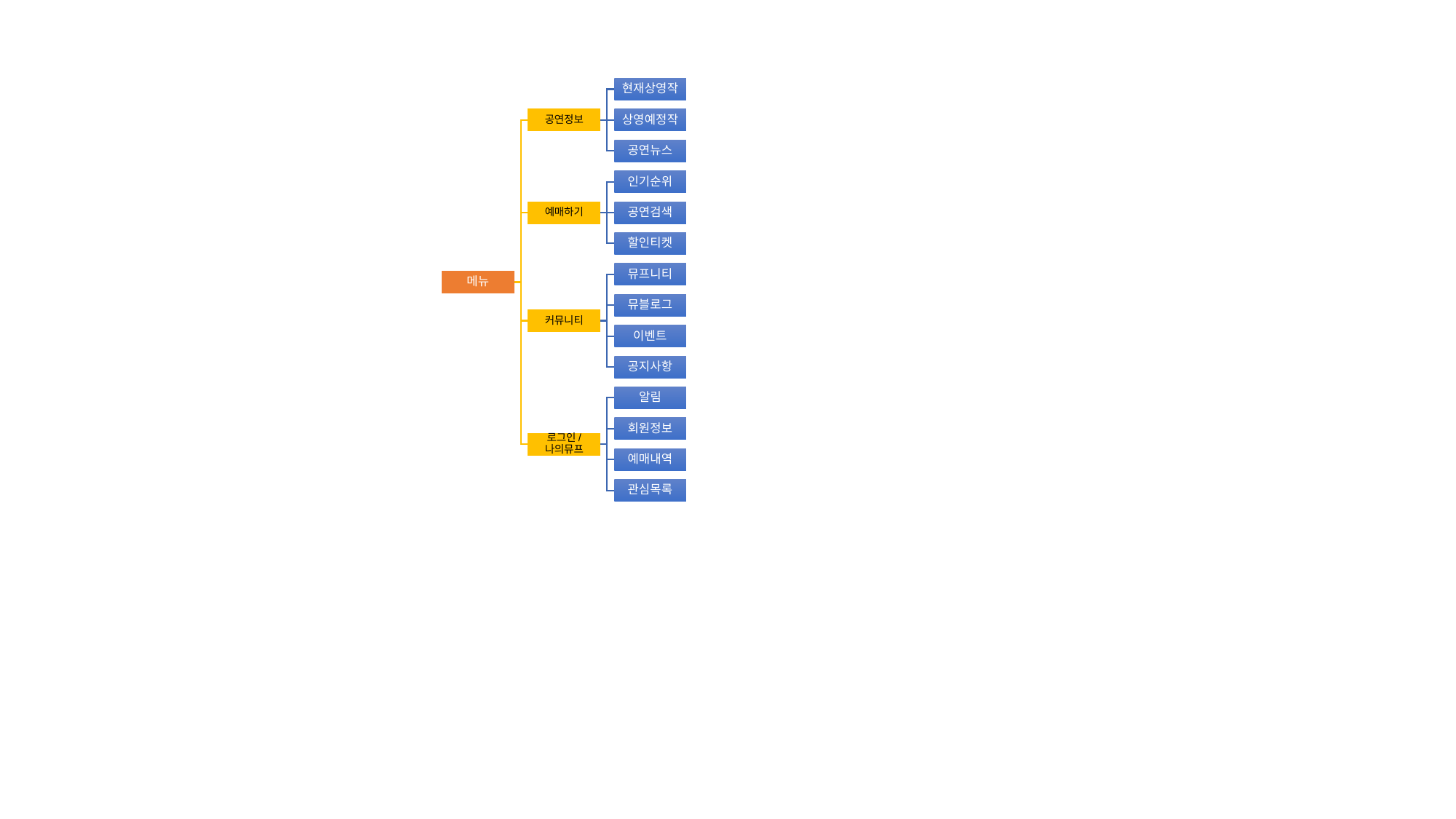

메뉴
공연정보
현재상영작
상영예정작
공연뉴스
예매하기
인기순위
공연검색
할인티켓
커뮤니티
뮤프니티
뮤블로그
이벤트
공지사항
로그인/
나의뮤프
알림
회원정보
예매내역
관심목록